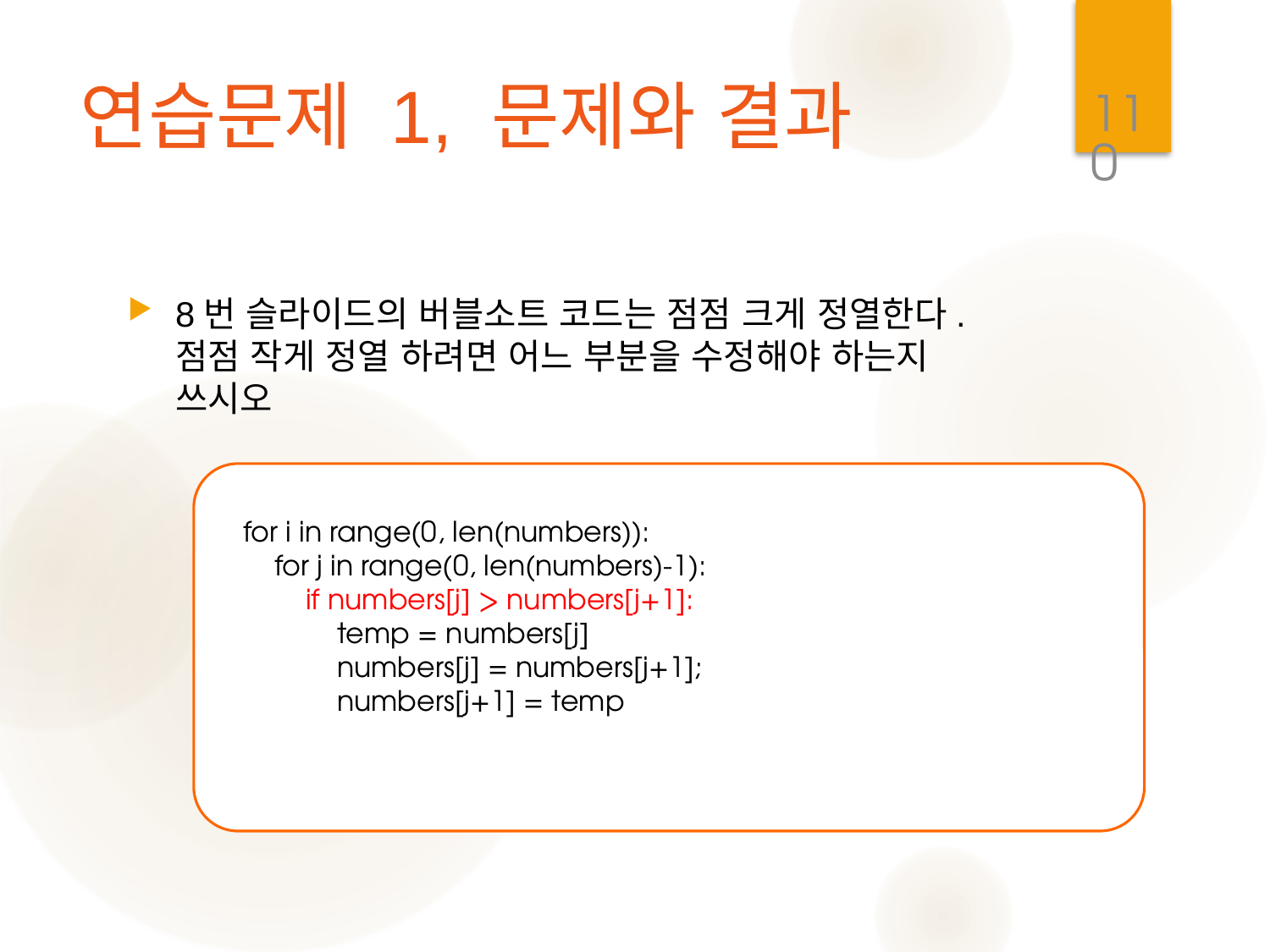

110
# 연습문제 1, 문제와 결과
8번 슬라이드의 버블소트 코드는 점점 크게 정열한다. 점점 작게 정열 하려면 어느 부분을 수정해야 하는지 쓰시오

for i in range(0, len(numbers)):
    for j in range(0, len(numbers)-1):
        if numbers[j] > numbers[j+1]:
            temp = numbers[j]
            numbers[j] = numbers[j+1];
            numbers[j+1] = temp